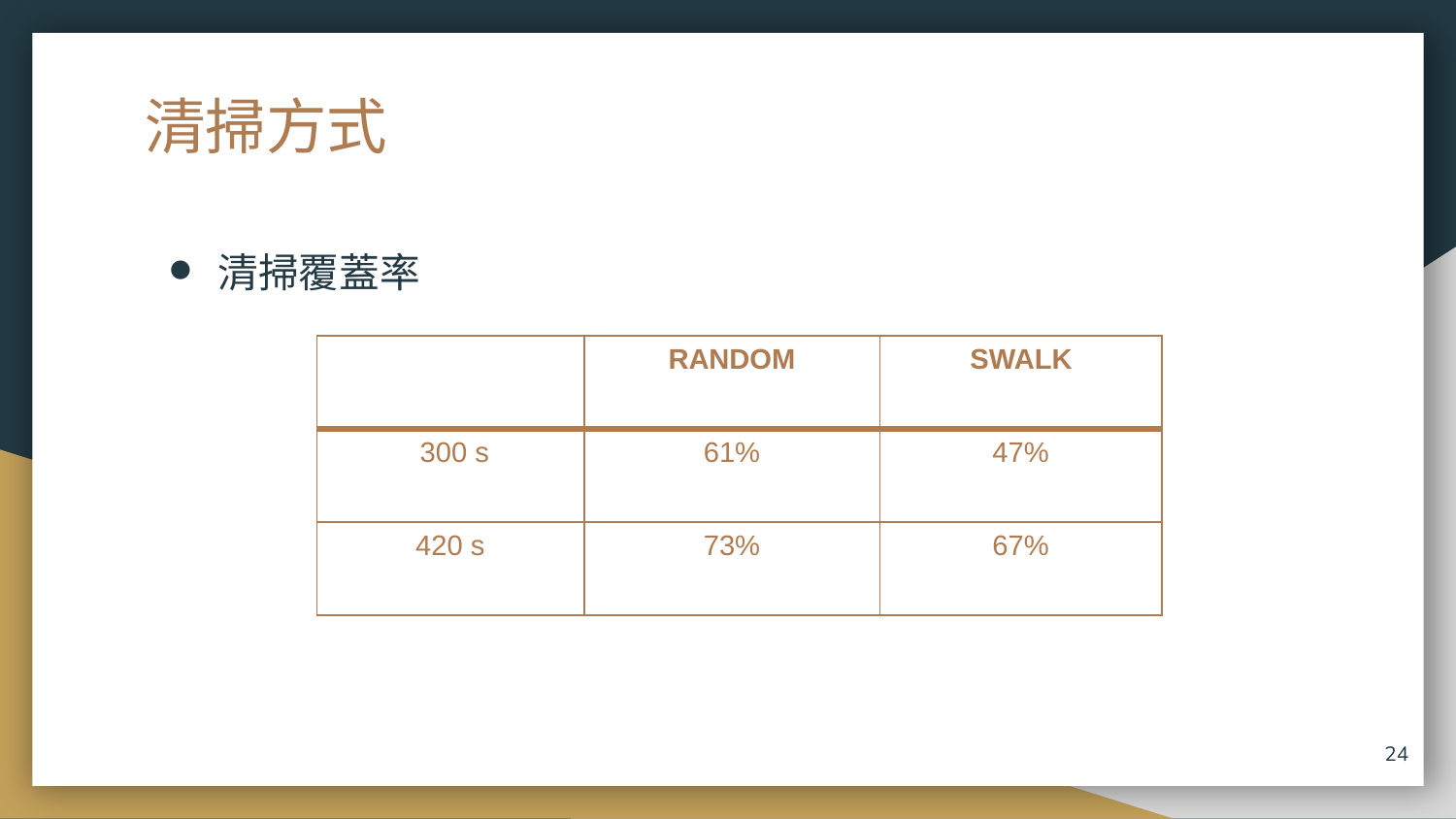

# 清掃方式
清掃覆蓋率
|  | RANDOM | SWALK |
| --- | --- | --- |
| 300 s300 | 61% | 47% |
| 420 s | 73% | 67% |
24